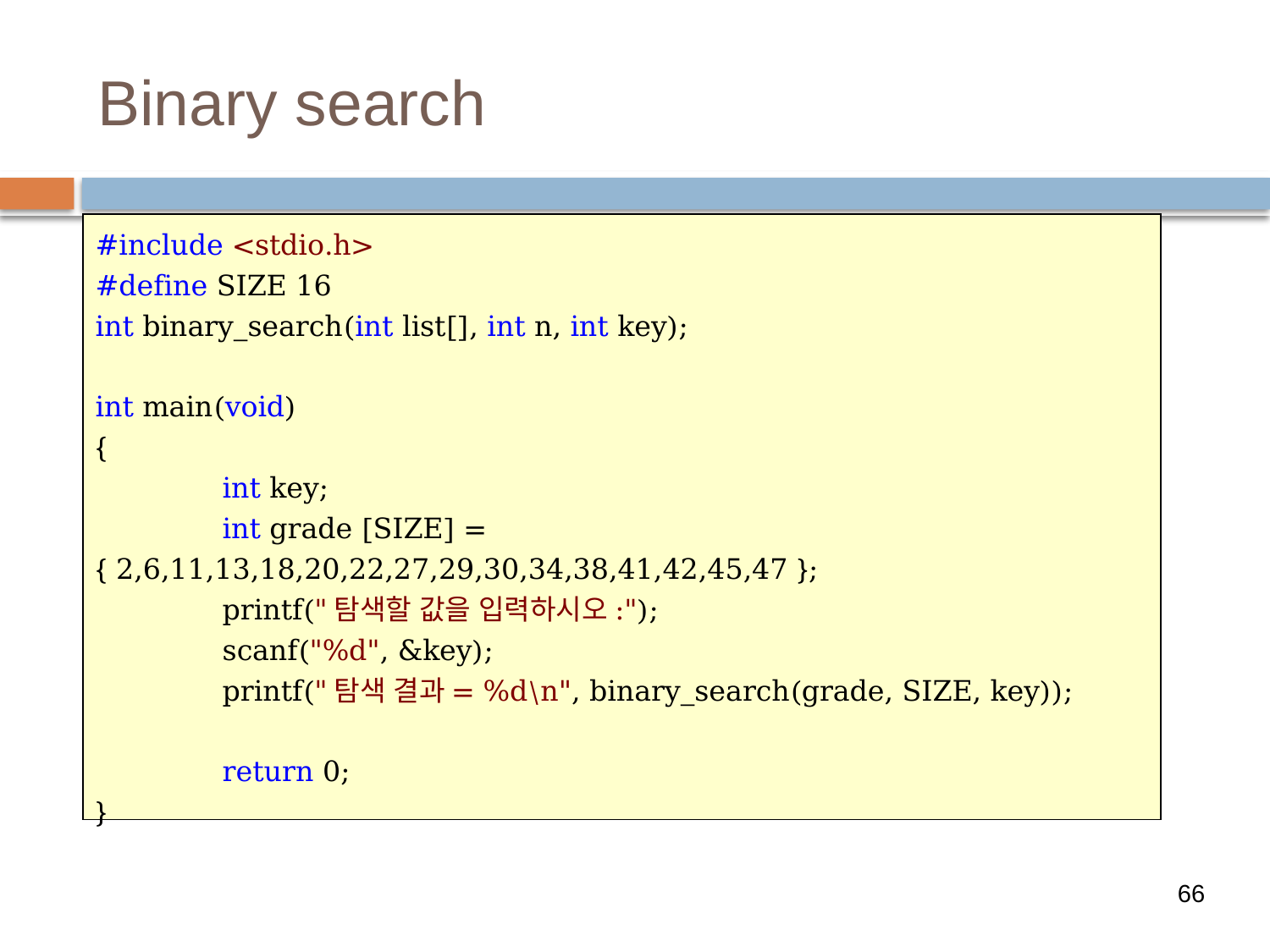

# Binary search
#include <stdio.h>
#define SIZE 16
int binary_search(int list[], int n, int key);

int main(void)
{
	int key;
	int grade [SIZE] = { 2,6,11,13,18,20,22,27,29,30,34,38,41,42,45,47 };
	printf("탐색할 값을 입력하시오:");
	scanf("%d", &key);
	printf("탐색 결과= %d\n", binary_search(grade, SIZE, key));

	return 0;
}
66